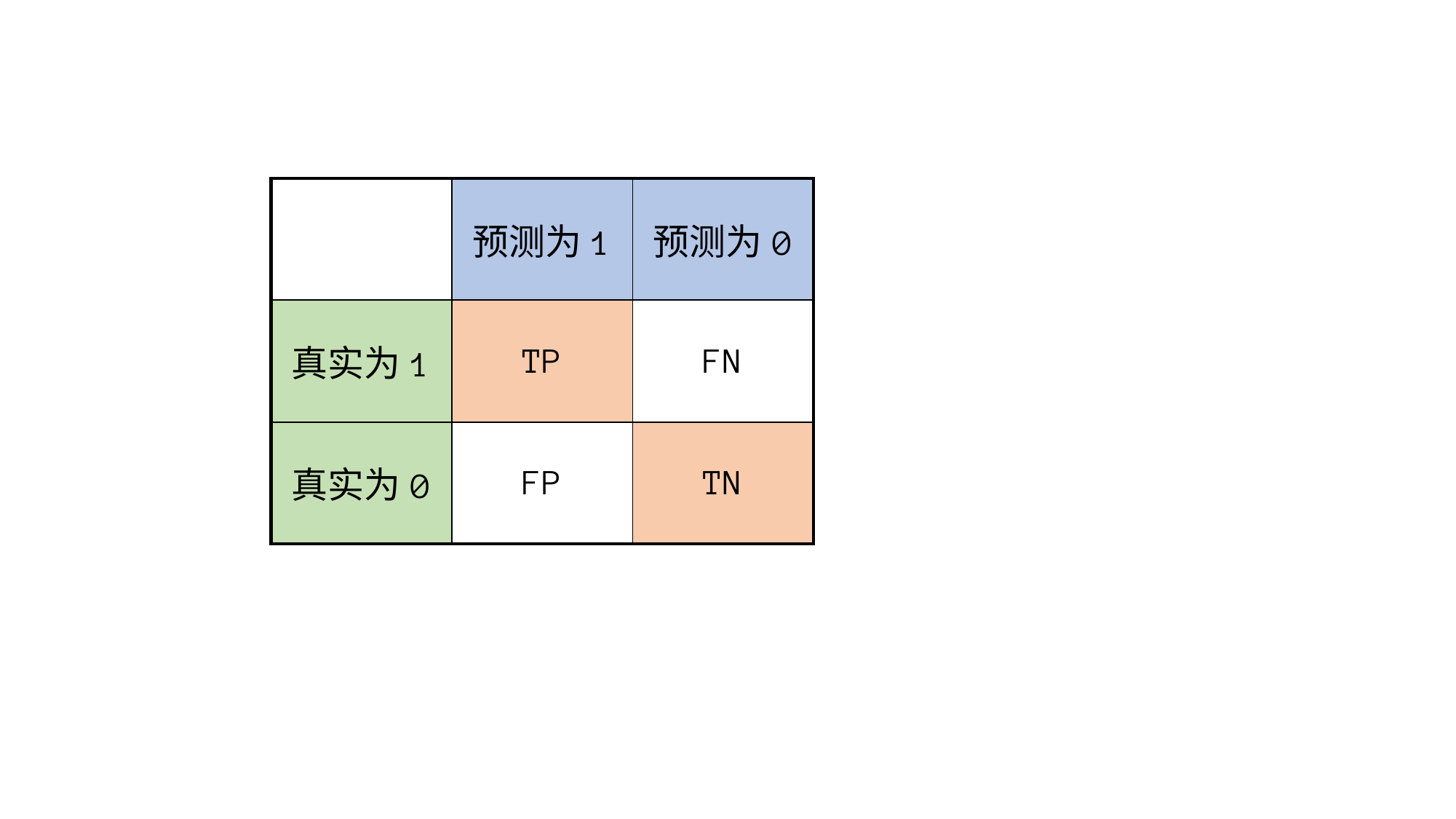

|  | 预测为1 | 预测为0 |
| --- | --- | --- |
| 真实为1 | TP | FN |
| 真实为0 | FP | TN |